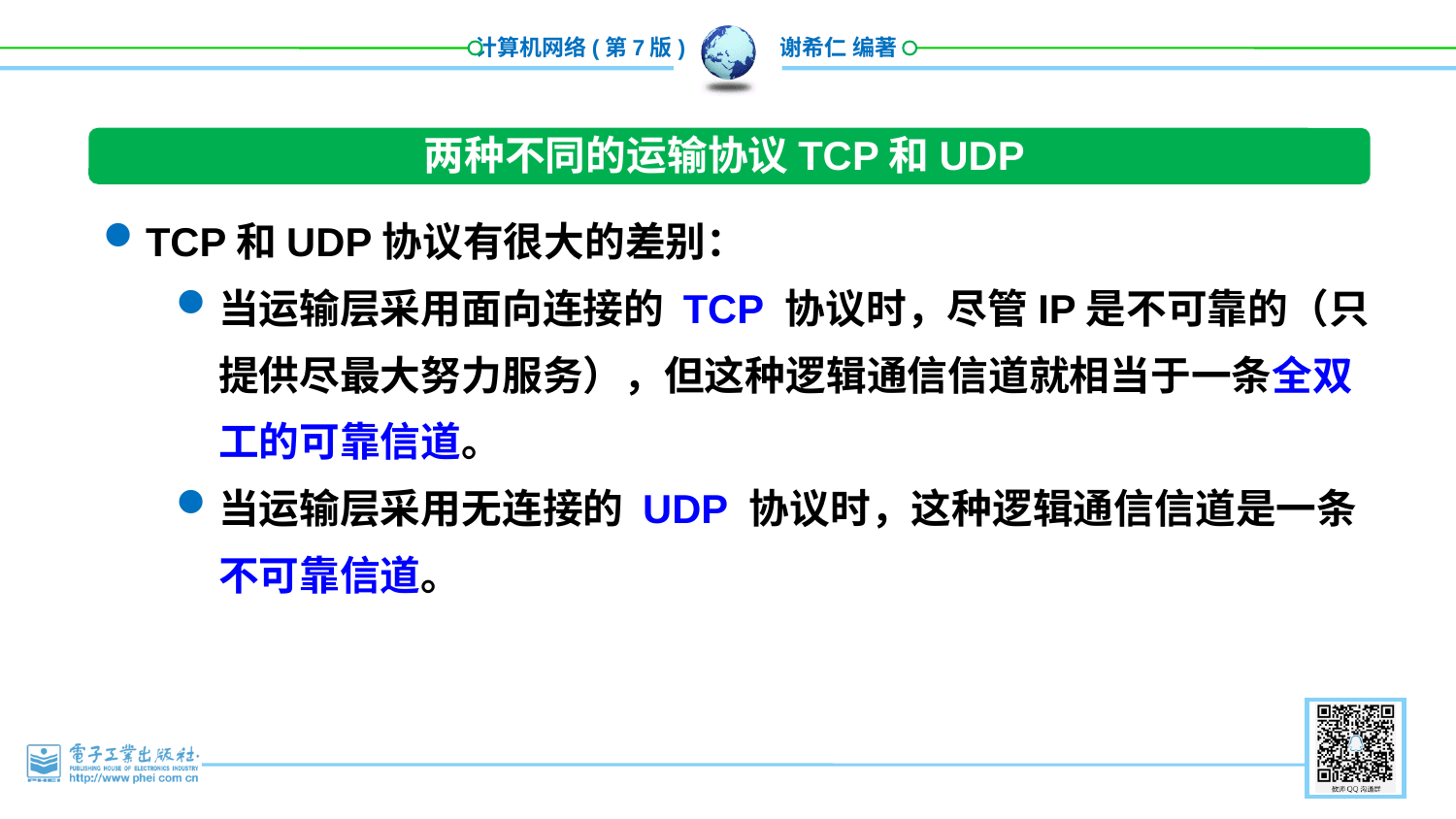

两种不同的运输协议TCP和UDP

TCP和UDP协议有很大的差别：
当运输层采用面向连接的 TCP 协议时，尽管IP是不可靠的（只提供尽最大努力服务），但这种逻辑通信信道就相当于一条全双工的可靠信道。
当运输层采用无连接的 UDP 协议时，这种逻辑通信信道是一条不可靠信道。